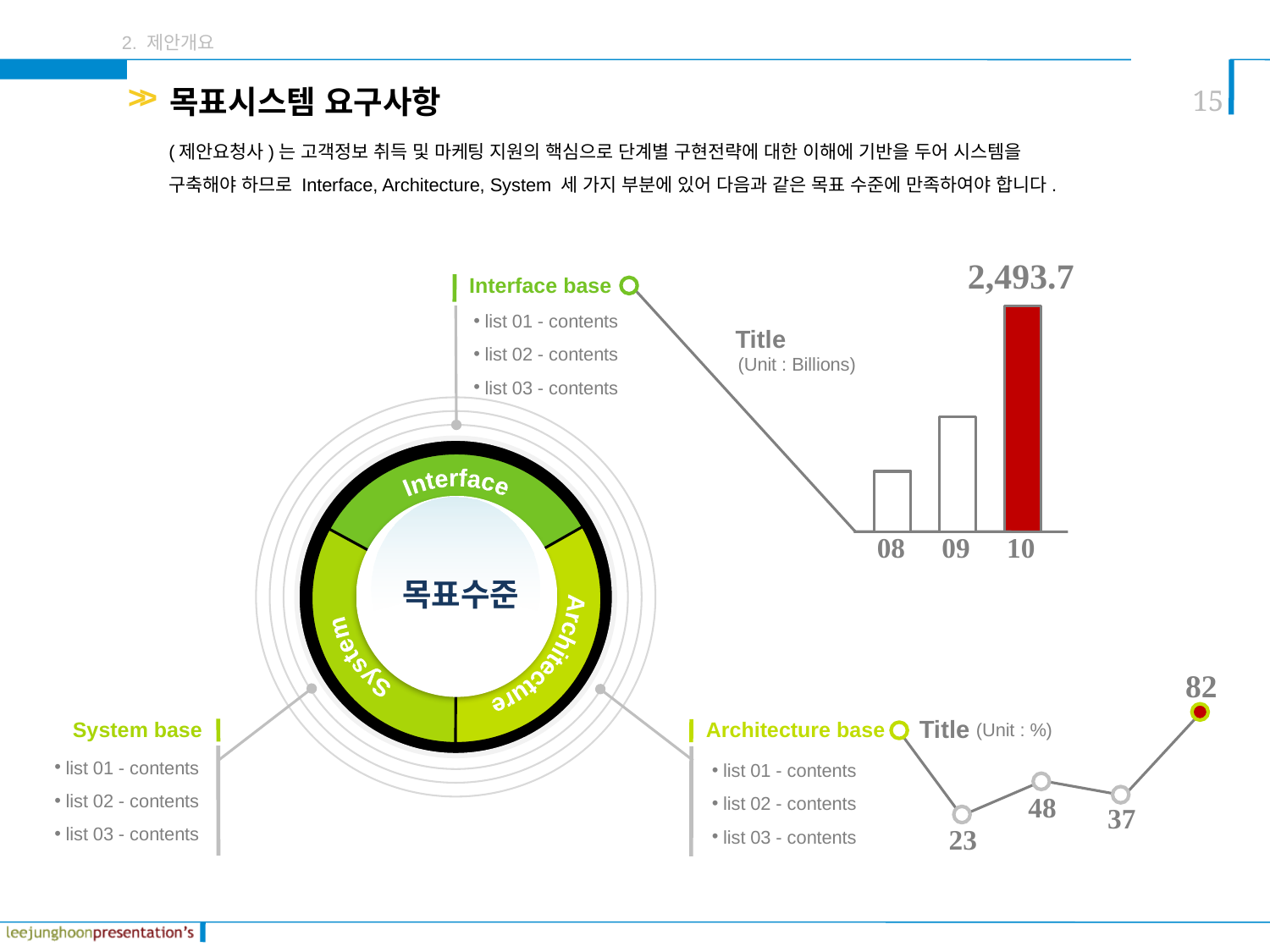

2,493.7

Title
(Unit : Billions)
08
09
10
Interface base
 list 01 - contents
 list 02 - contents
 list 03 - contents

Architecture
Interface

System
목표수준
System base
Architecture base
 list 01 - contents
 list 02 - contents
 list 03 - contents
 list 01 - contents
 list 02 - contents
 list 03 - contents
82

Title
(Unit : %)

48

37

23